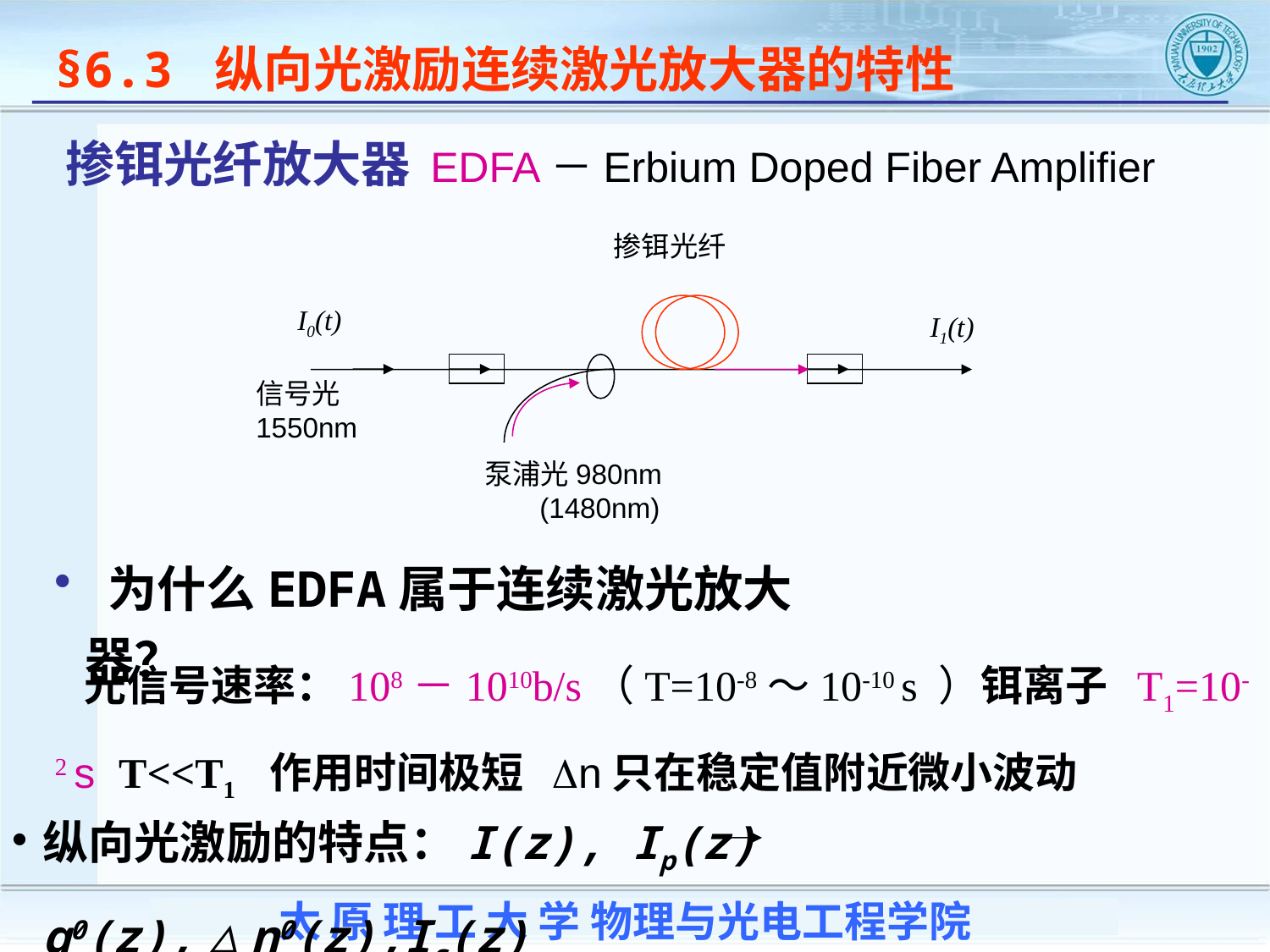

§6.3 纵向光激励连续激光放大器的特性

掺铒光纤放大器 EDFA－Erbium Doped Fiber Amplifier
掺铒光纤

I0(t)
I1(t)

信号光
1550nm

泵浦光980nm
       (1480nm)
 为什么EDFA属于连续激光放大器？
  光信号速率：108－1010b/s（T=10-8～10-10 s ）铒离子  T1=10-2 s  T<<T1  作用时间极短  Δn只在稳定值附近微小波动
纵向光激励的特点：I(z), Ip(z)    g0(z),△n0(z),Is(z)